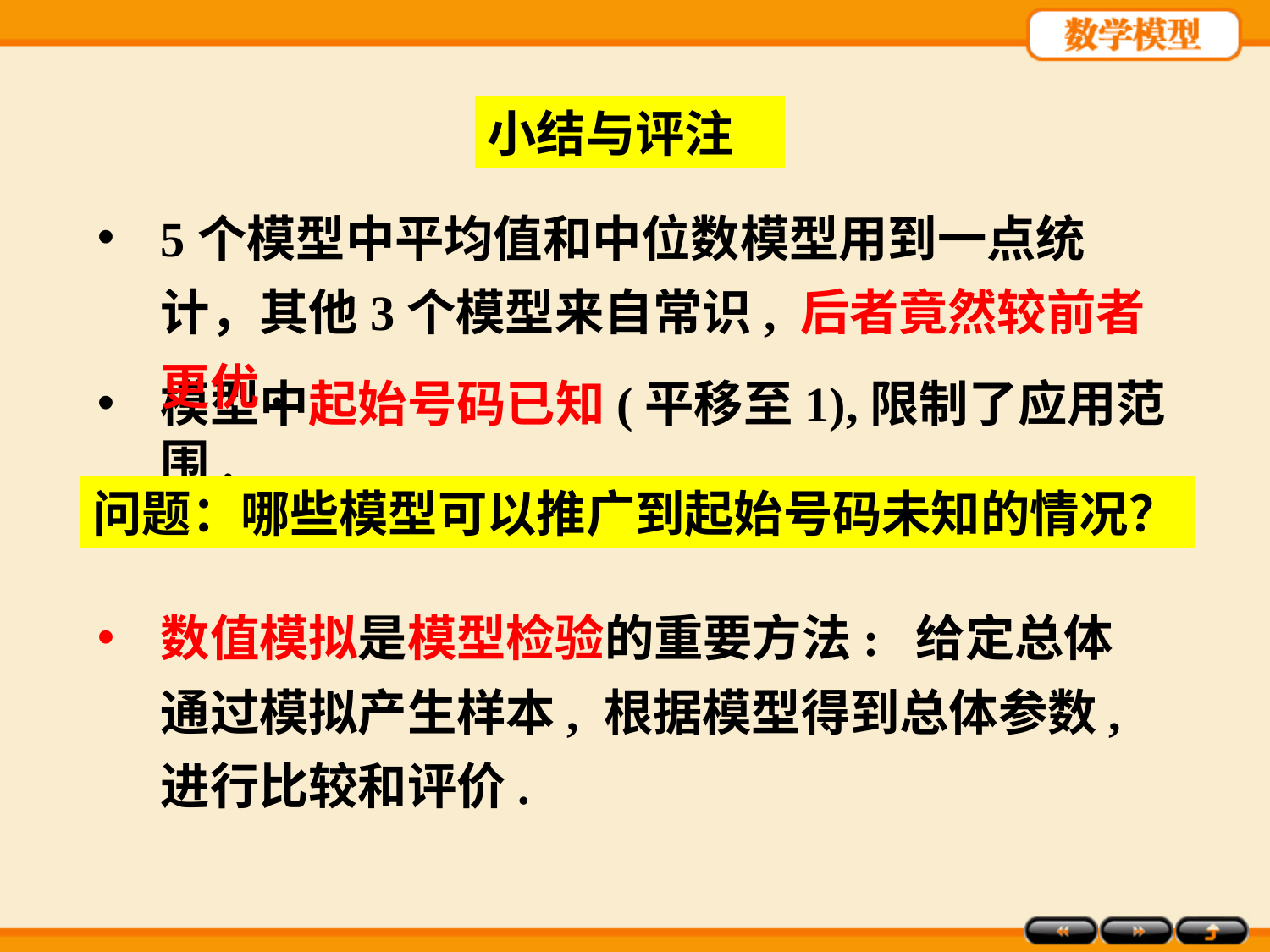

小结与评注
5个模型中平均值和中位数模型用到一点统计，其他3个模型来自常识, 后者竟然较前者更优.
模型中起始号码已知(平移至1),限制了应用范围.
问题：哪些模型可以推广到起始号码未知的情况？
数值模拟是模型检验的重要方法:  给定总体通过模拟产生样本, 根据模型得到总体参数, 进行比较和评价.